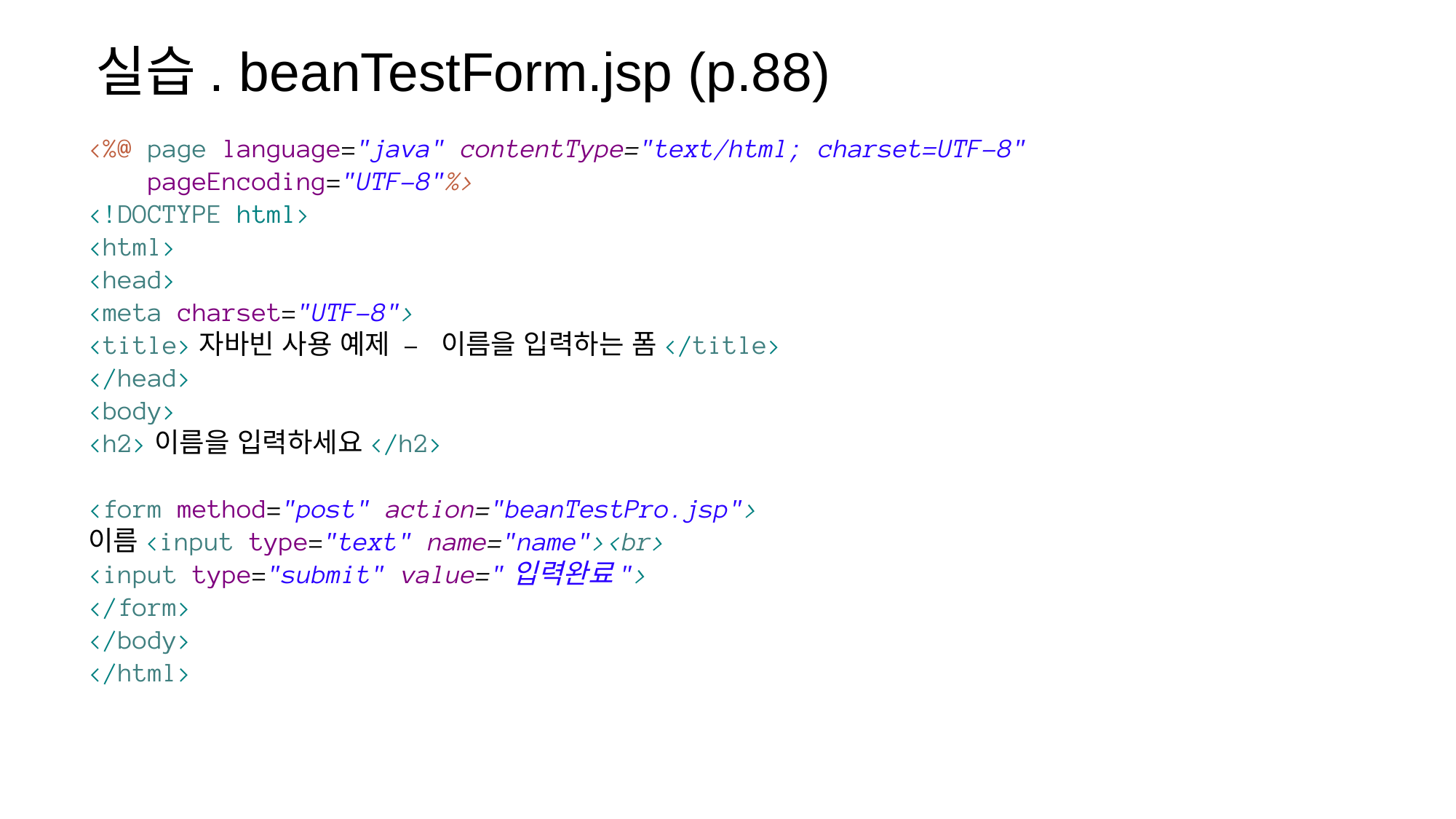

실습. beanTestForm.jsp (p.88)
<%@ page language="java" contentType="text/html; charset=UTF-8"
    pageEncoding="UTF-8"%>
<!DOCTYPE html>
<html>
<head>
<meta charset="UTF-8">
<title>자바빈 사용 예제 - 이름을 입력하는 폼</title>
</head>
<body>
<h2>이름을 입력하세요</h2>

<form method="post" action="beanTestPro.jsp">
이름<input type="text" name="name"><br>
<input type="submit" value="입력완료">
</form>
</body>
</html>